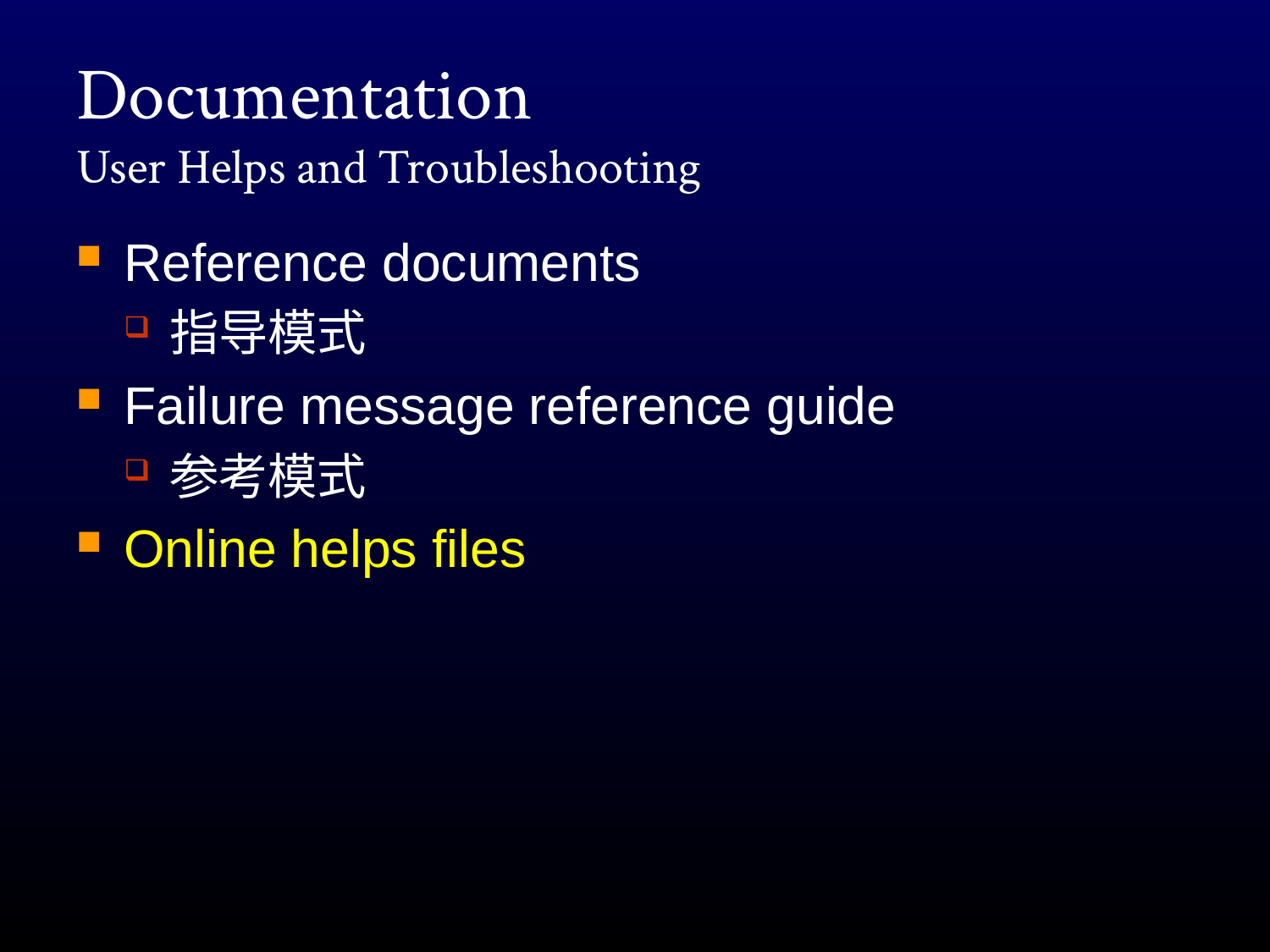

# Documentation User Helps and Troubleshooting
Reference documents
指导模式
Failure message reference guide
参考模式
Online helps files